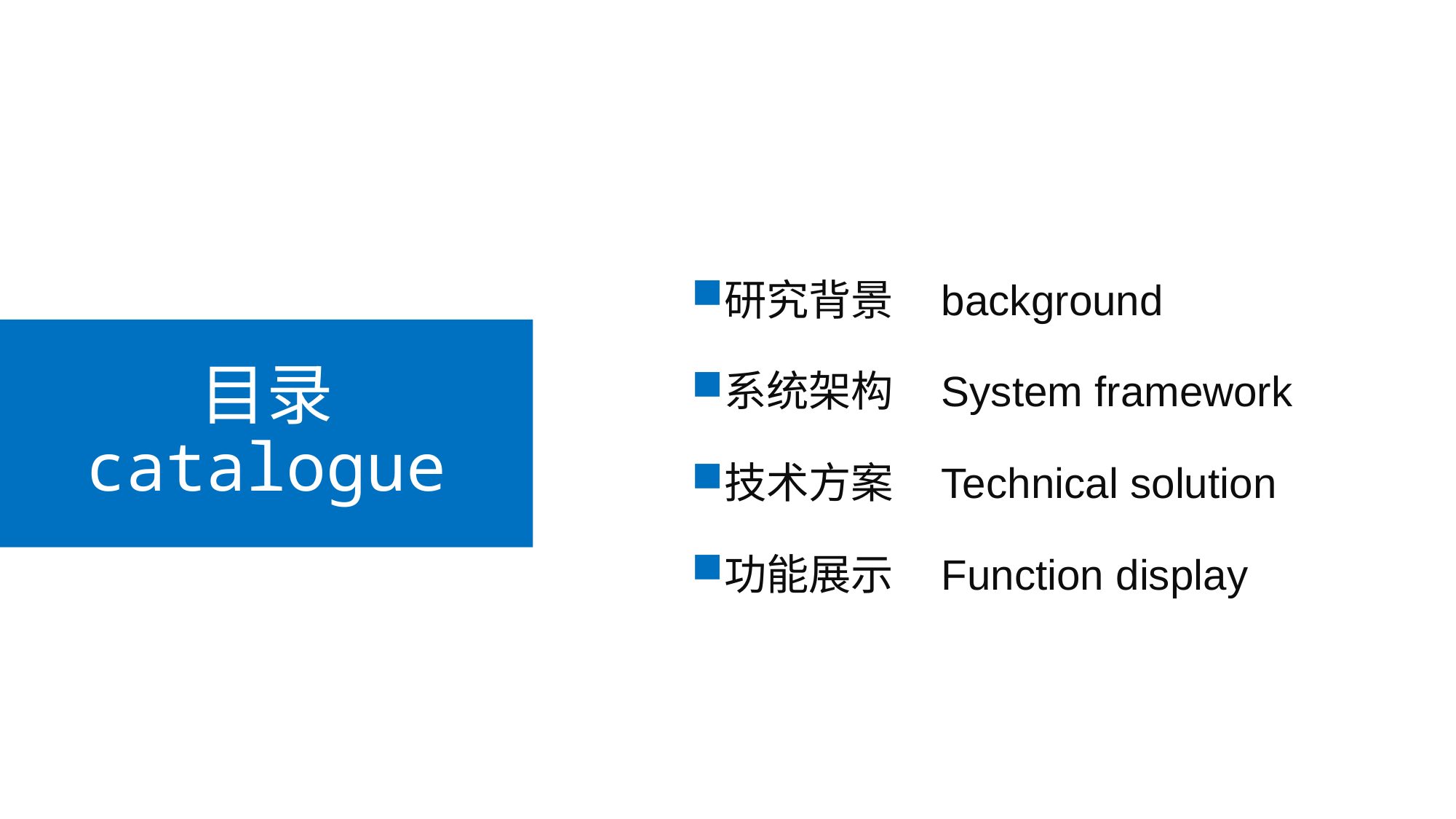

研究背景    background
系统架构    System framework
技术方案    Technical solution
功能展示    Function display
# 目录 catalogue